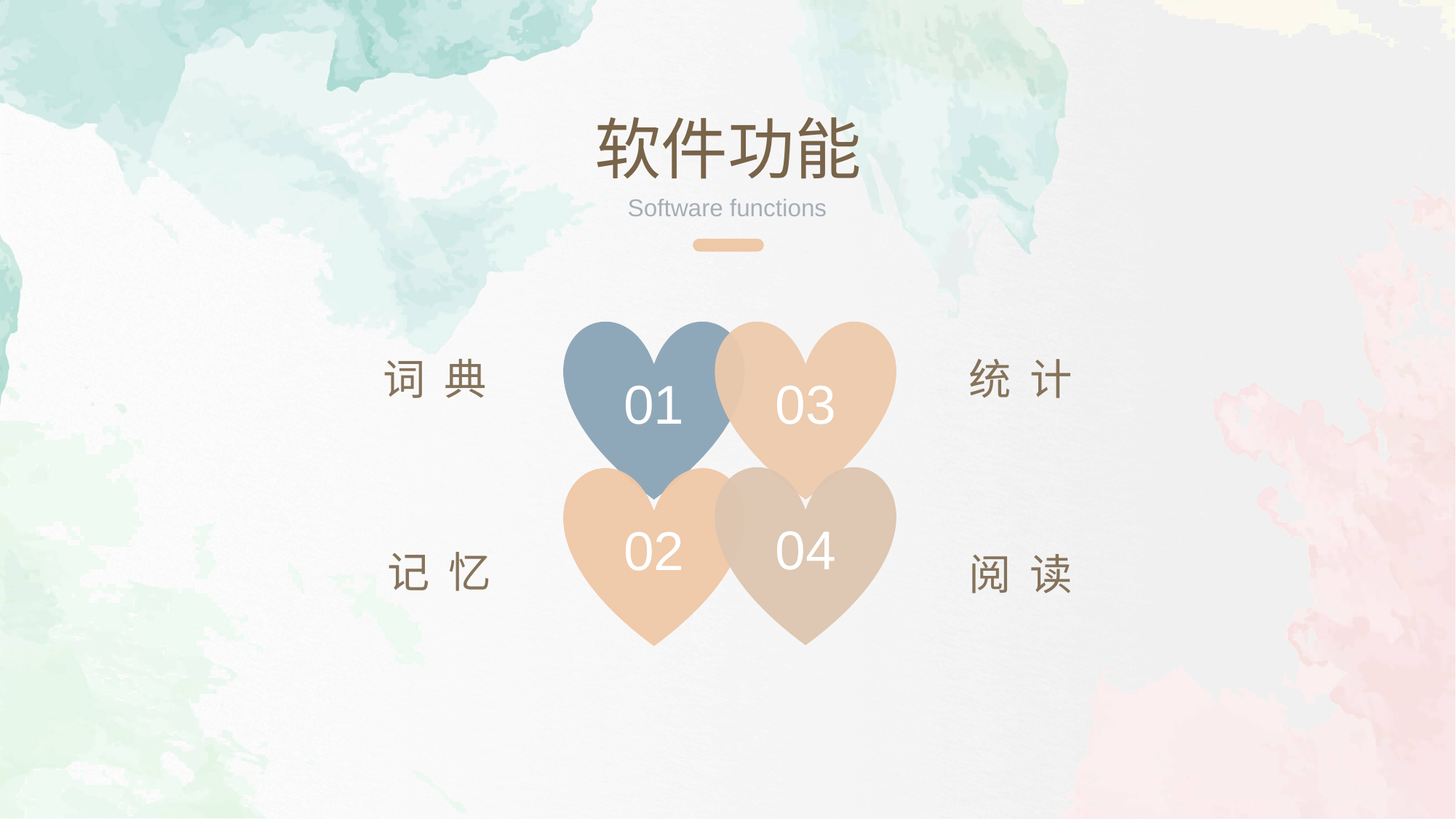

软件功能
Software functions

01
03
词  典
统  计
04
02
记  忆
阅  读